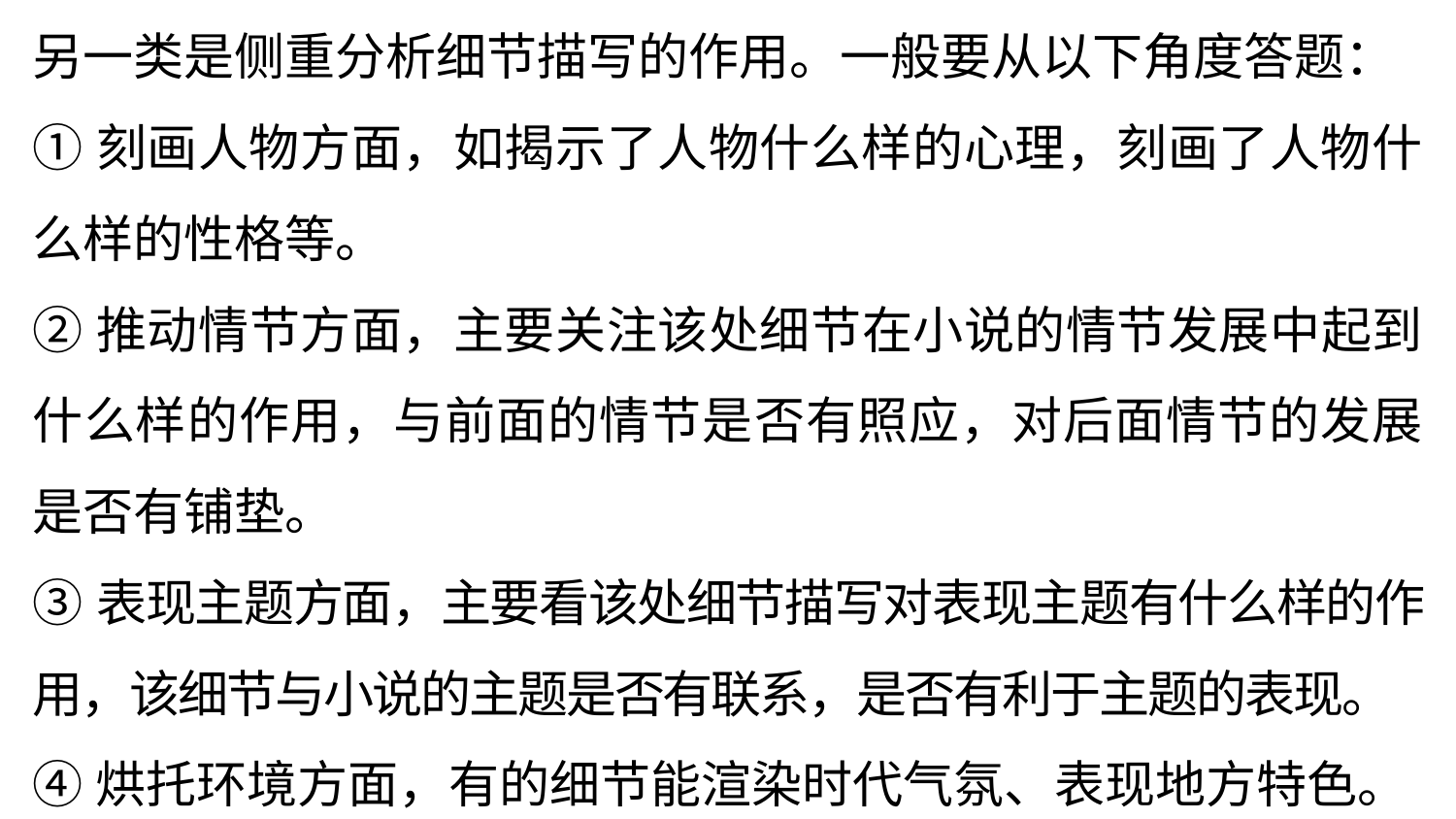

另一类是侧重分析细节描写的作用。一般要从以下角度答题：
①刻画人物方面，如揭示了人物什么样的心理，刻画了人物什么样的性格等。
②推动情节方面，主要关注该处细节在小说的情节发展中起到什么样的作用，与前面的情节是否有照应，对后面情节的发展是否有铺垫。
③表现主题方面，主要看该处细节描写对表现主题有什么样的作用，该细节与小说的主题是否有联系，是否有利于主题的表现。
④烘托环境方面，有的细节能渲染时代气氛、表现地方特色。